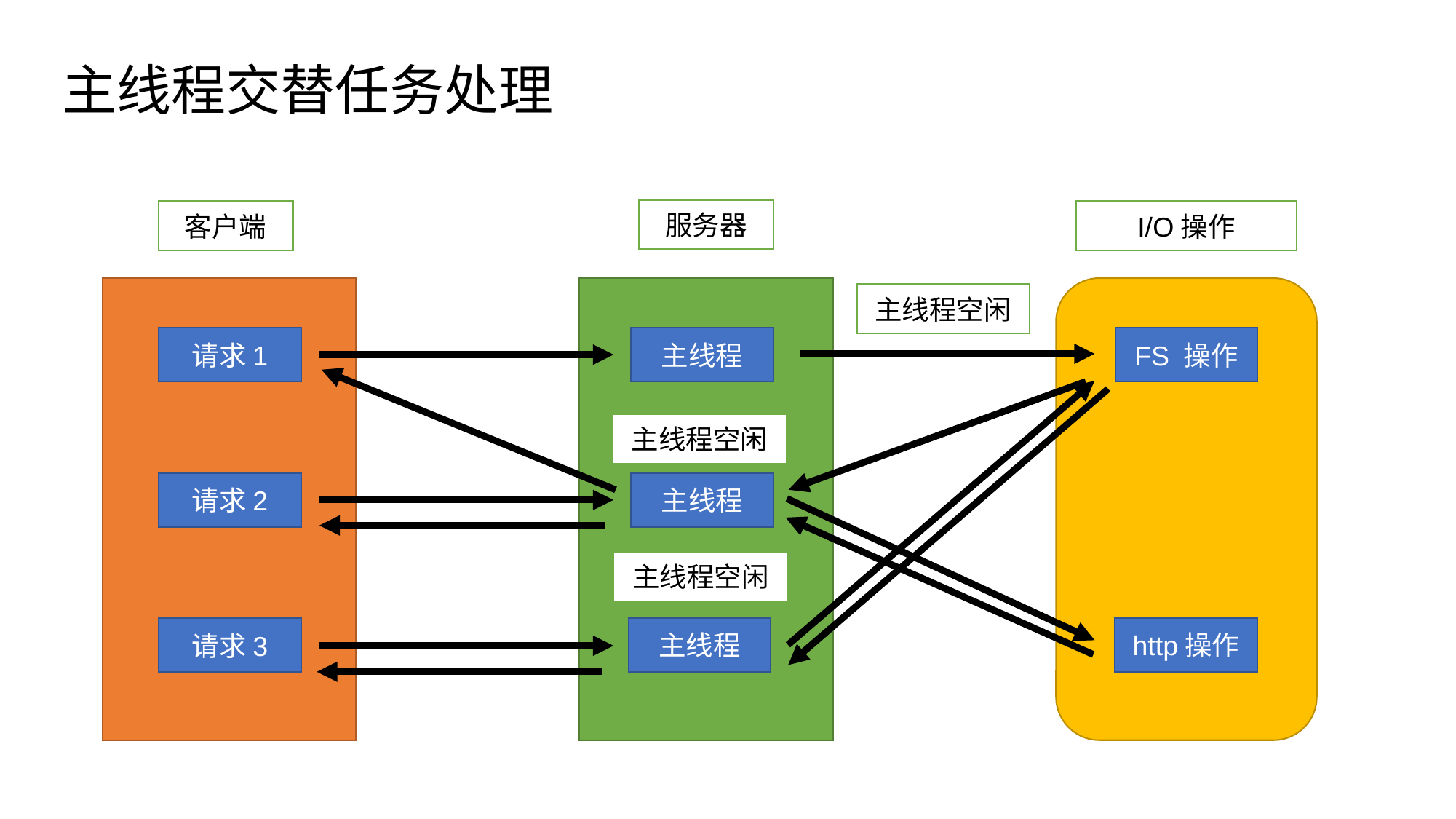

主线程交替任务处理
服务器
客户端
I/O操作

主线程空闲
主线程
请求1
FS 操作
主线程空闲
请求2
主线程
主线程空闲
主线程
http操作
请求3